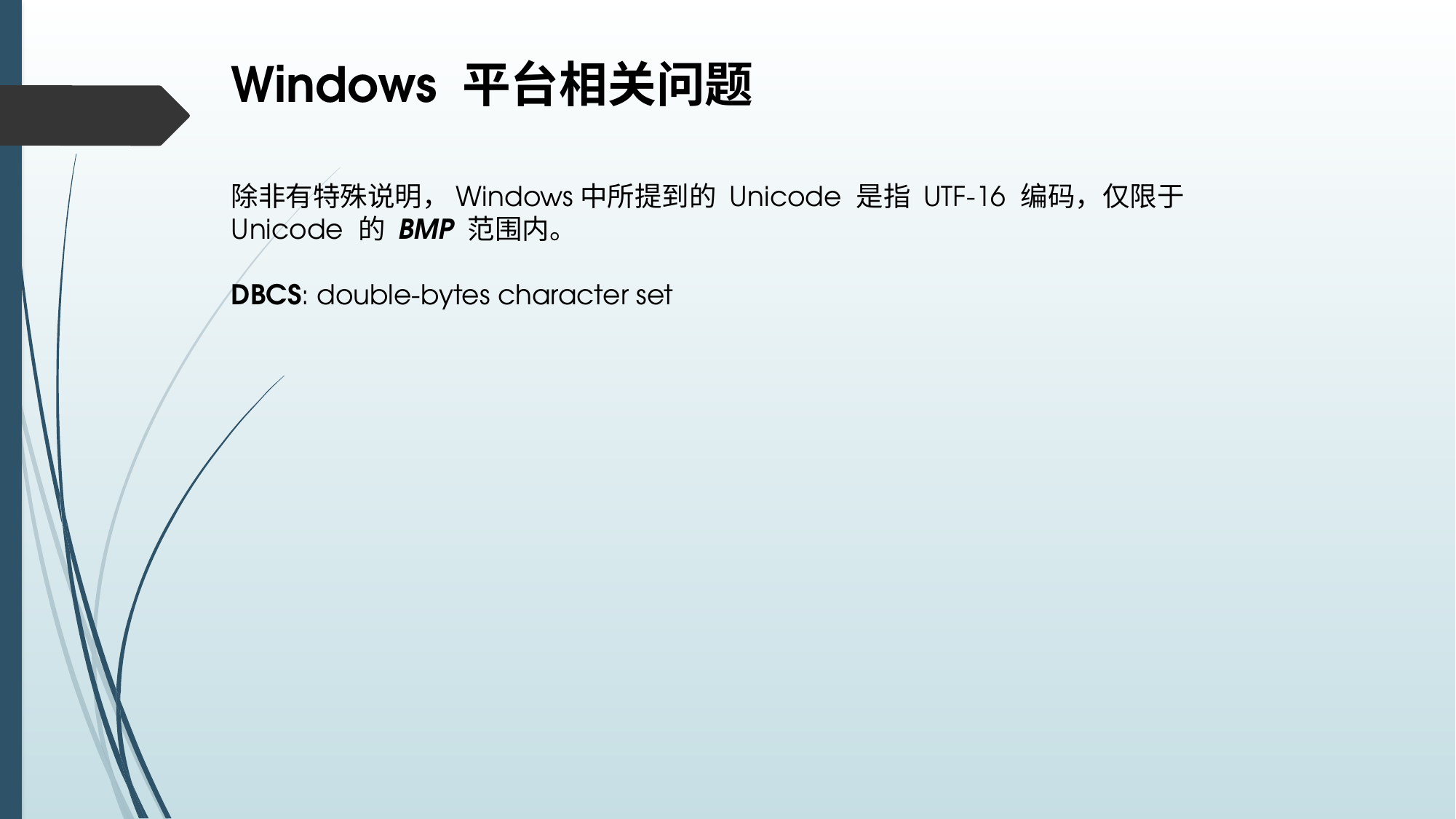

Windows 平台相关问题
除非有特殊说明，Windows中所提到的 Unicode 是指 UTF-16 编码，仅限于Unicode 的 BMP 范围内。

DBCS: double-bytes character set